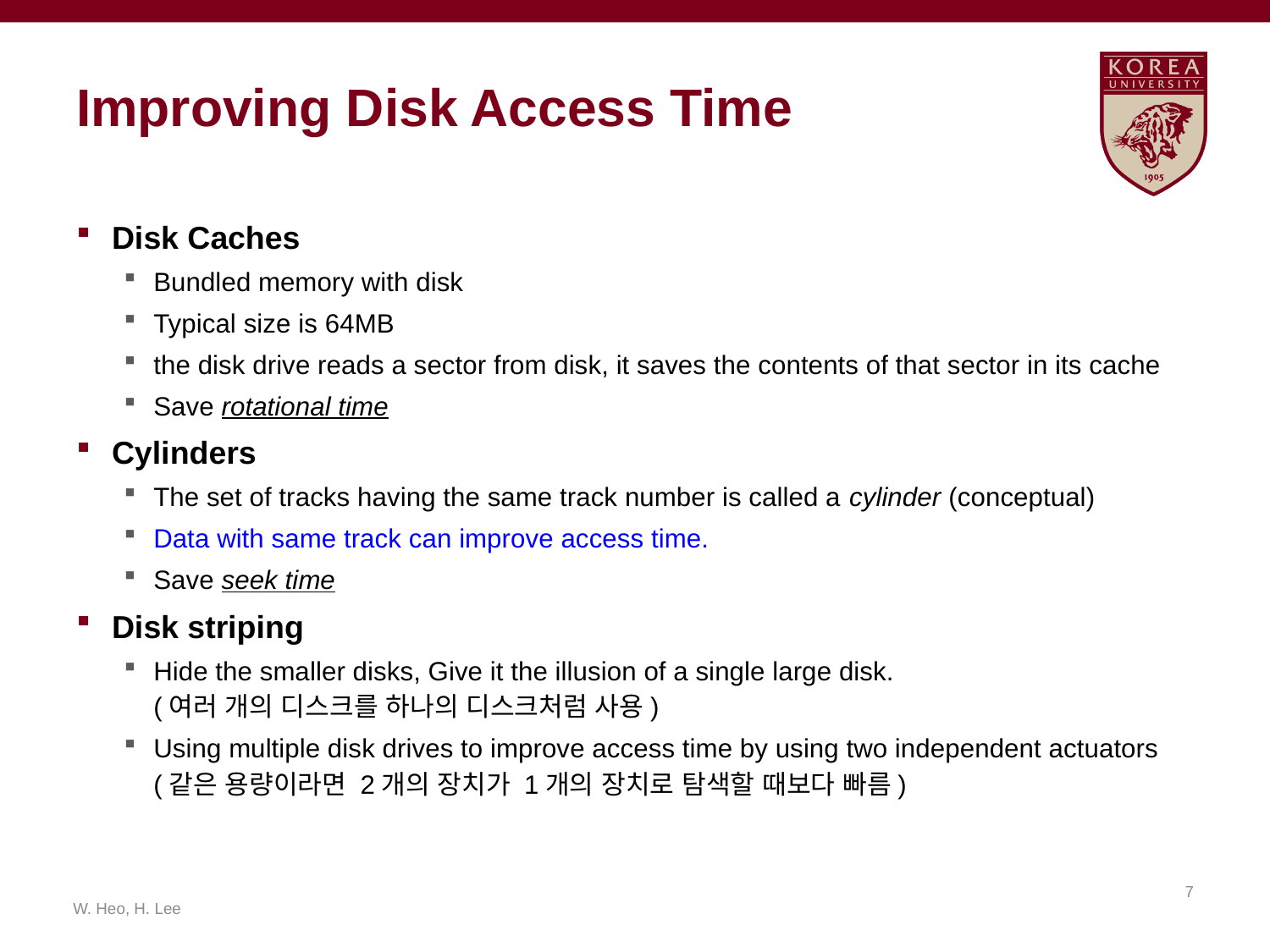

# Improving Disk Access Time
Disk Caches
Bundled memory with disk
Typical size is 64MB
the disk drive reads a sector from disk, it saves the contents of that sector in its cache
Save rotational time
Cylinders
The set of tracks having the same track number is called a cylinder (conceptual)
Data with same track can improve access time.
Save seek time
Disk striping
Hide the smaller disks, Give it the illusion of a single large disk.
(여러 개의 디스크를 하나의 디스크처럼 사용)
Using multiple disk drives to improve access time by using two independent actuators
(같은 용량이라면 2개의 장치가 1개의 장치로 탐색할 때보다 빠름)

7